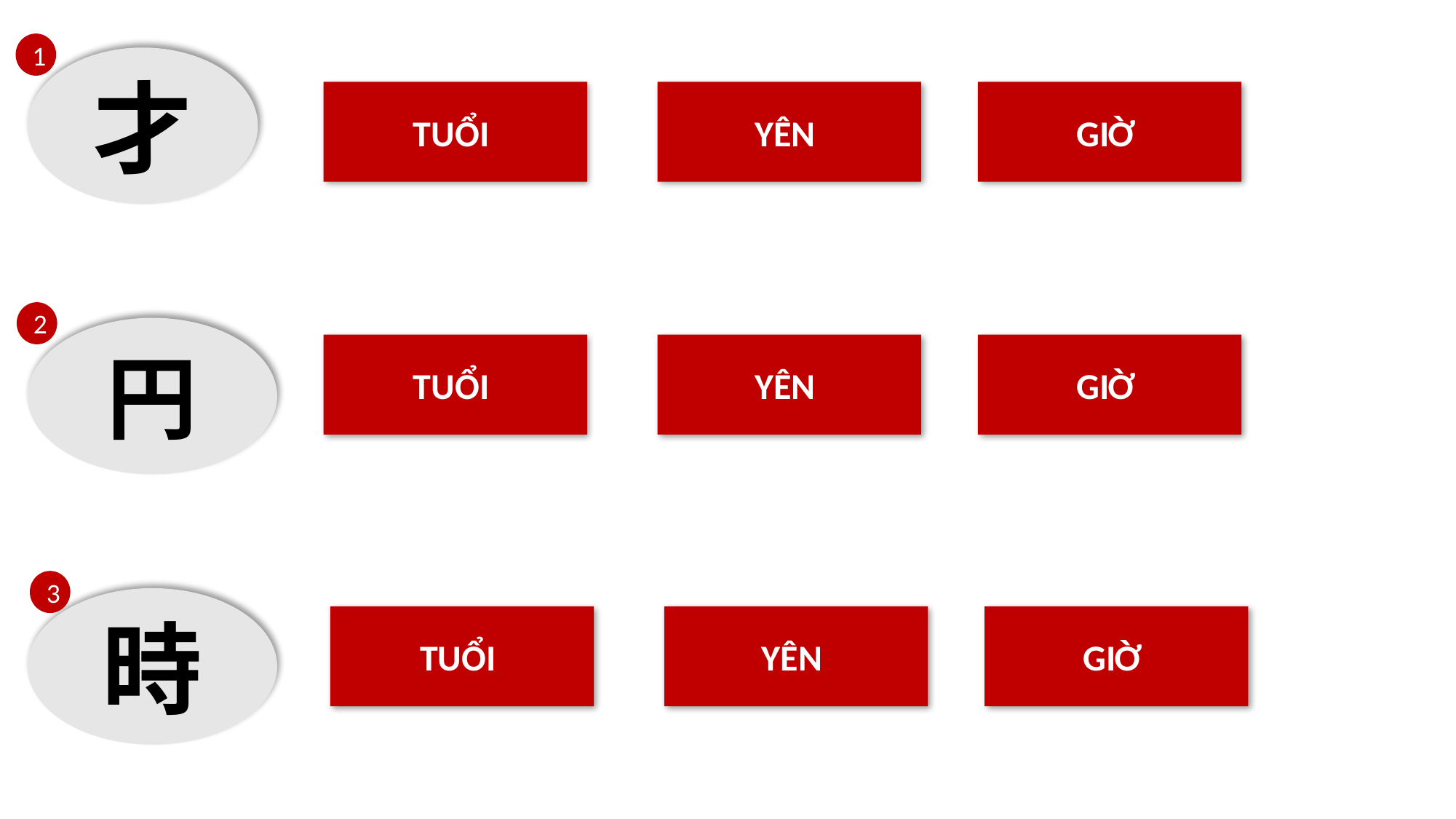

1
才
TUỔI
YÊN
GIỜ
2
円
TUỔI
YÊN
GIỜ
3
時
TUỔI
YÊN
GIỜ